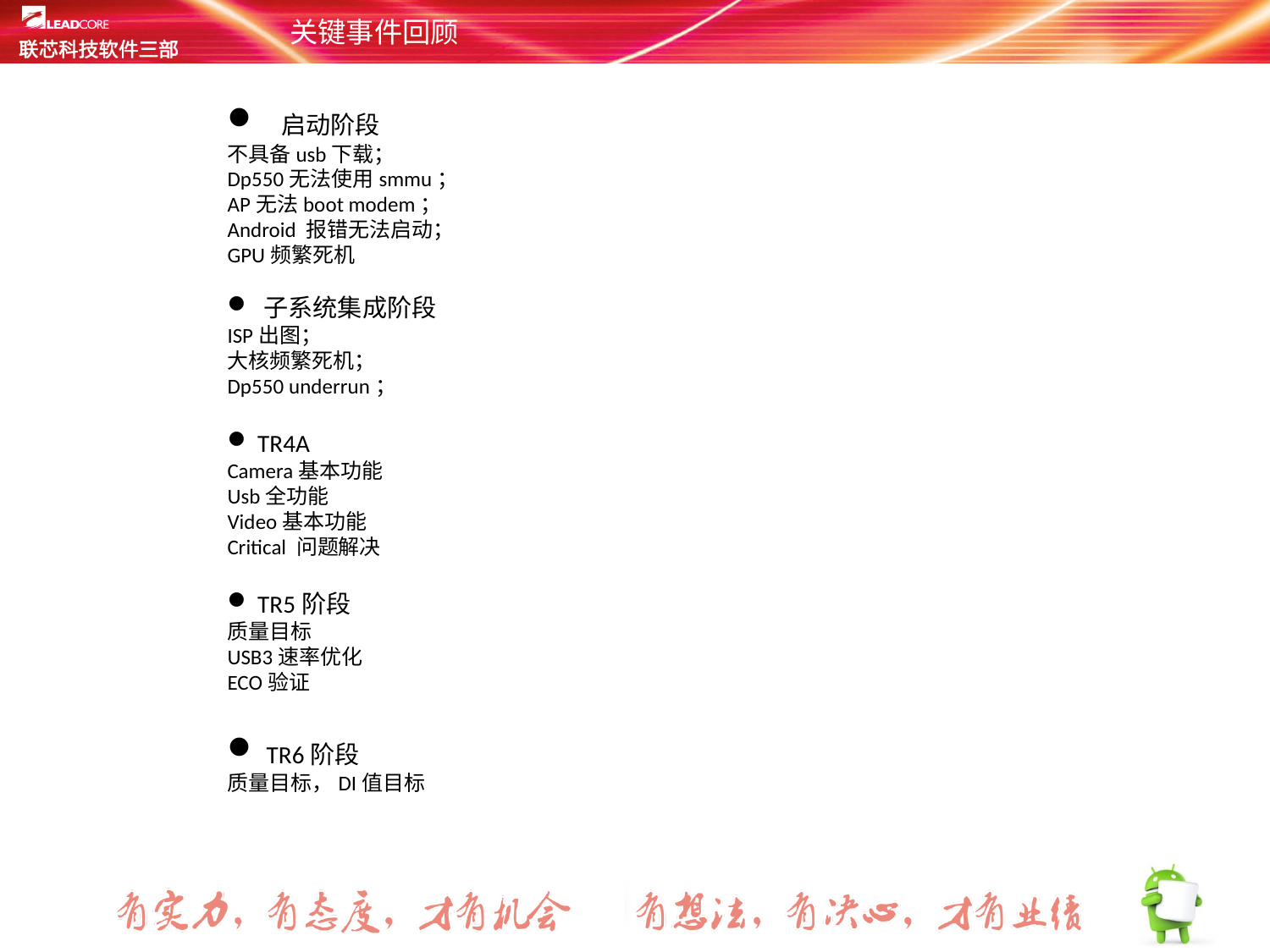

# 关键事件回顾
  启动阶段
不具备usb下载；
Dp550无法使用smmu；
AP无法boot modem；
Android 报错无法启动；
GPU频繁死机

 子系统集成阶段
ISP出图；
大核频繁死机；
Dp550 underrun；

 TR4A
Camera基本功能
Usb全功能
Video基本功能
Critical 问题解决

 TR5阶段
质量目标
USB3速率优化
ECO验证

 TR6阶段
质量目标，DI值目标